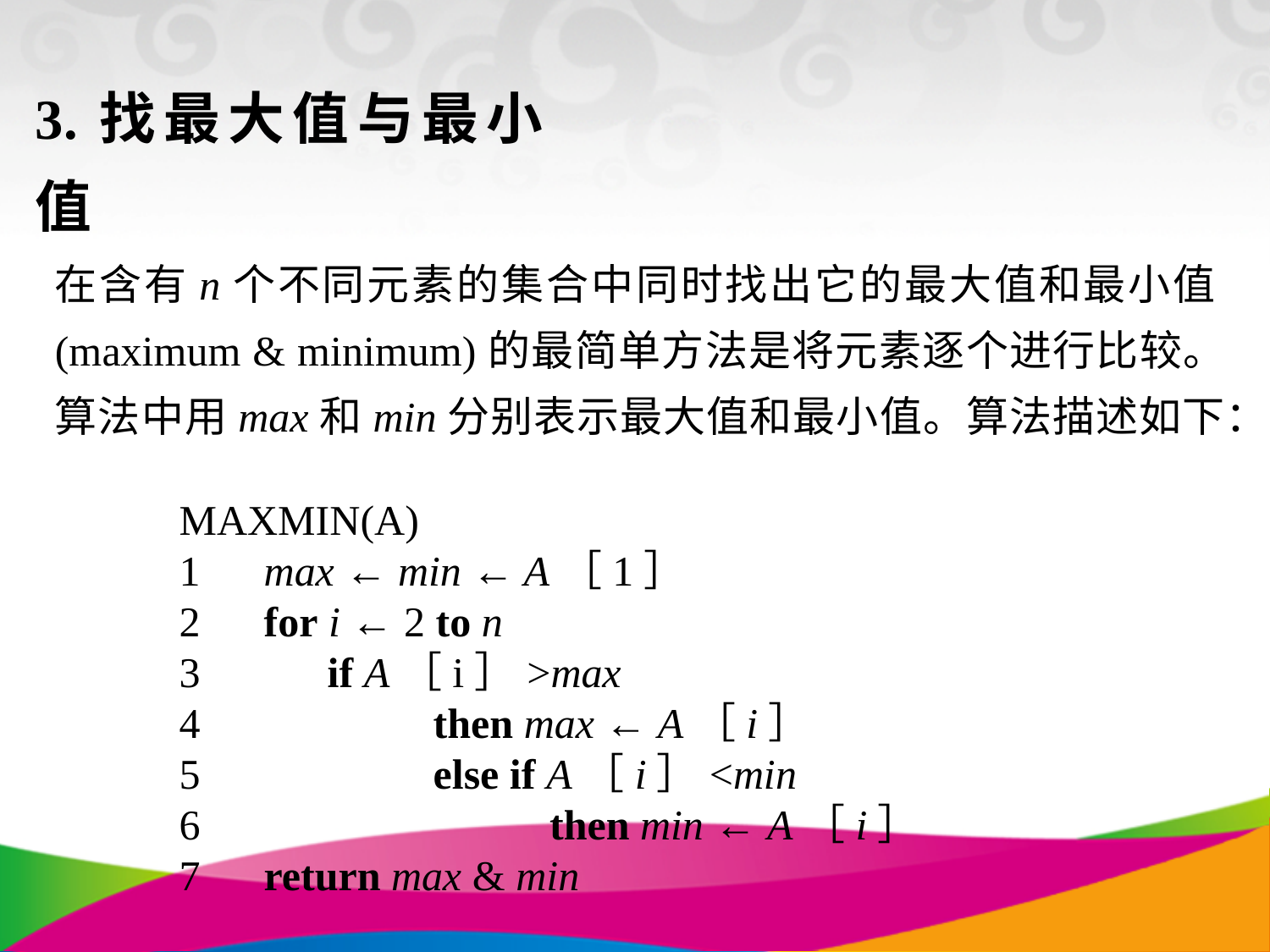

3.找最大值与最小值
在含有n个不同元素的集合中同时找出它的最大值和最小值(maximum & minimum)的最简单方法是将元素逐个进行比较。 算法中用max和min分别表示最大值和最小值。算法描述如下：
MAXMIN(A)
1      max ← min ← A［1］
2      for i ← 2 to n
3	  if A［i］>max
4                      then max ← A［i］
5                      else if A［i］<min
6                                 then min ← A［i］
7      return max & min